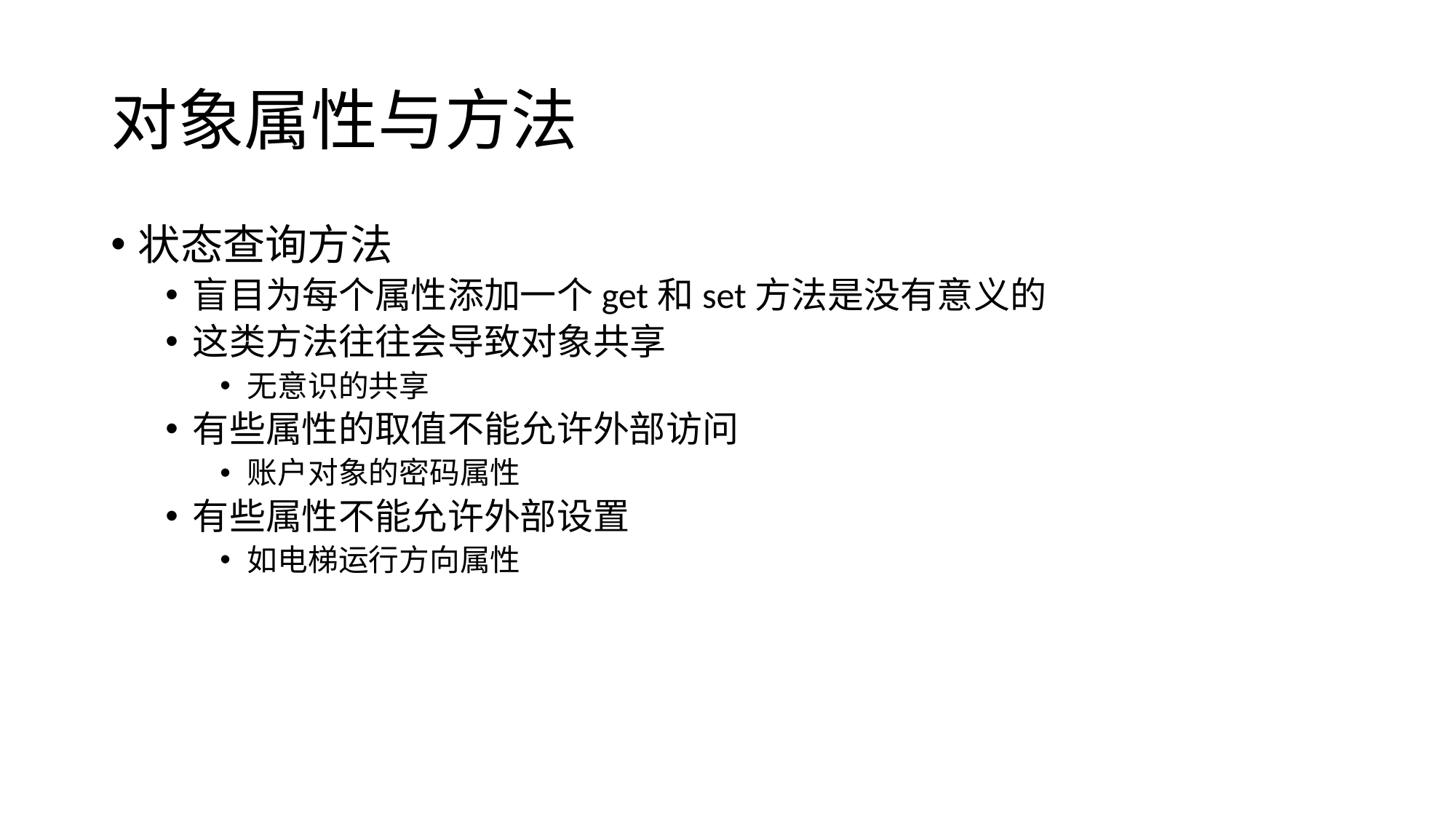

# 对象属性与方法
状态查询方法
盲目为每个属性添加一个get和set方法是没有意义的
这类方法往往会导致对象共享
无意识的共享
有些属性的取值不能允许外部访问
账户对象的密码属性
有些属性不能允许外部设置
如电梯运行方向属性